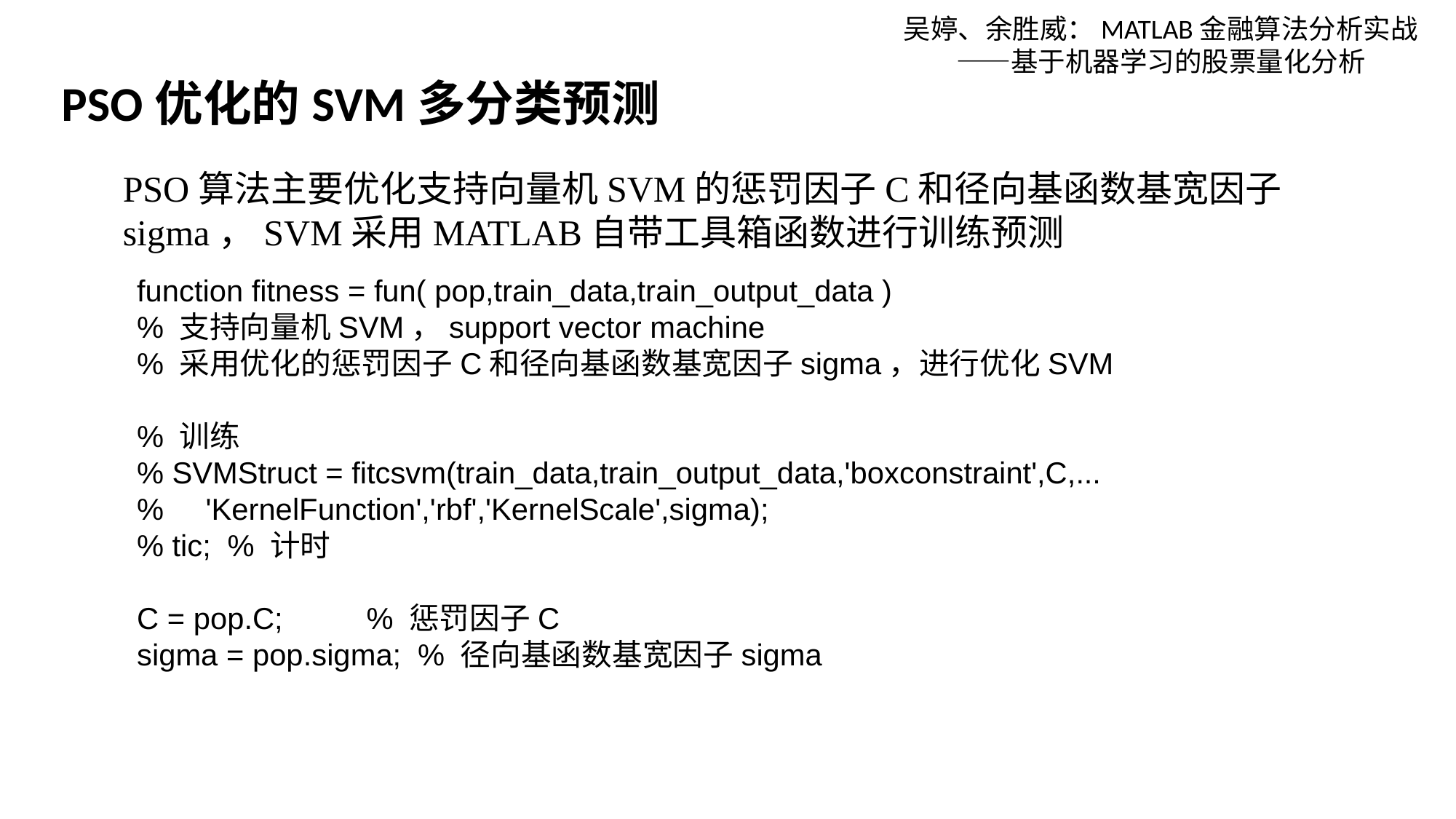

吴婷、余胜威：MATLAB金融算法分析实战——基于机器学习的股票量化分析
PSO优化的SVM多分类预测
PSO算法主要优化支持向量机SVM的惩罚因子C和径向基函数基宽因子sigma，SVM采用MATLAB自带工具箱函数进行训练预测

function fitness = fun( pop,train_data,train_output_data )
% 支持向量机SVM，support vector machine
% 采用优化的惩罚因子C和径向基函数基宽因子sigma，进行优化SVM

% 训练
% SVMStruct = fitcsvm(train_data,train_output_data,'boxconstraint',C,...
%     'KernelFunction','rbf','KernelScale',sigma);
% tic;  % 计时

C = pop.C;          % 惩罚因子C
sigma = pop.sigma;  % 径向基函数基宽因子sigma